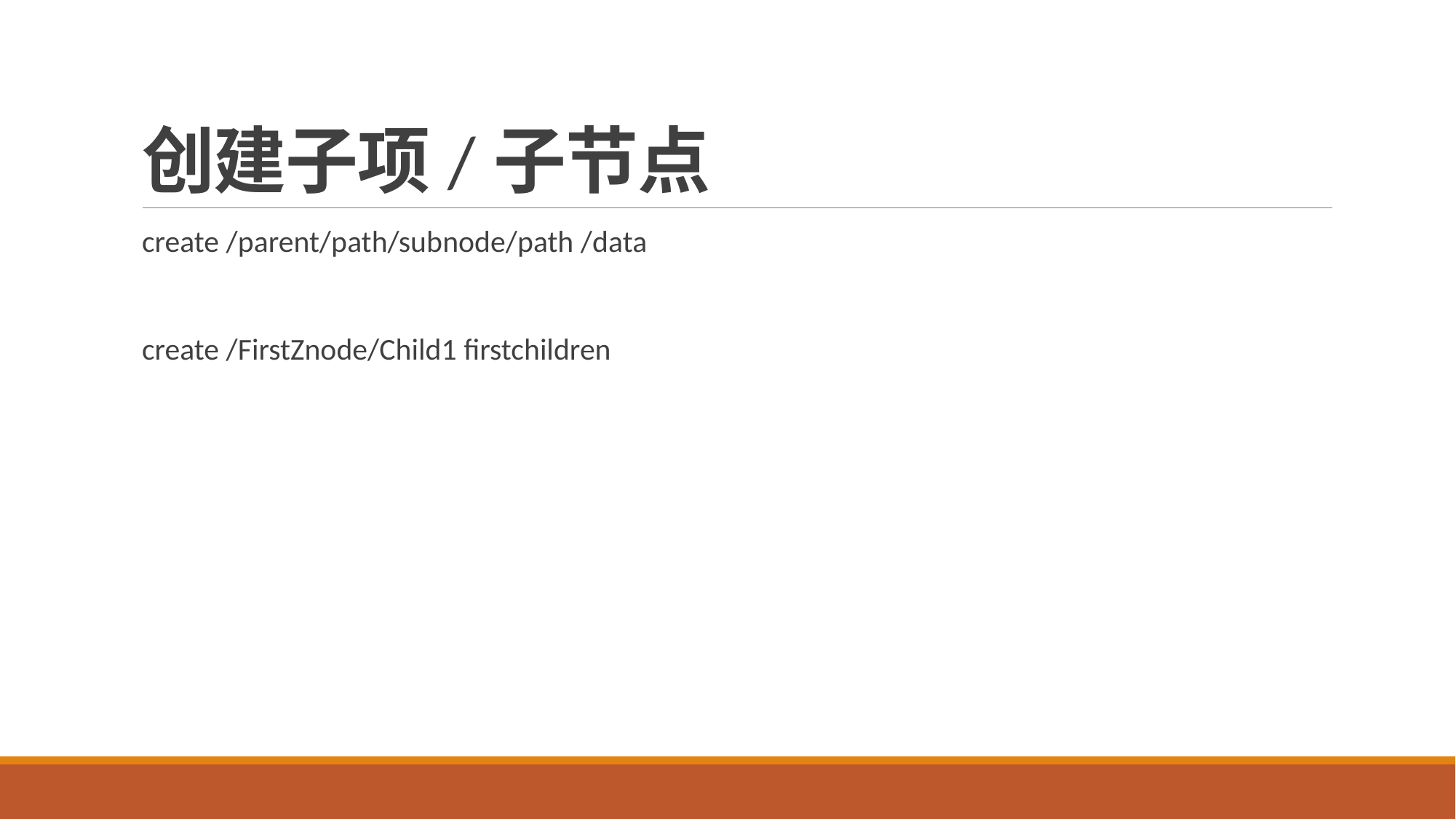

# 创建子项/子节点
create /parent/path/subnode/path /data

create /FirstZnode/Child1 firstchildren